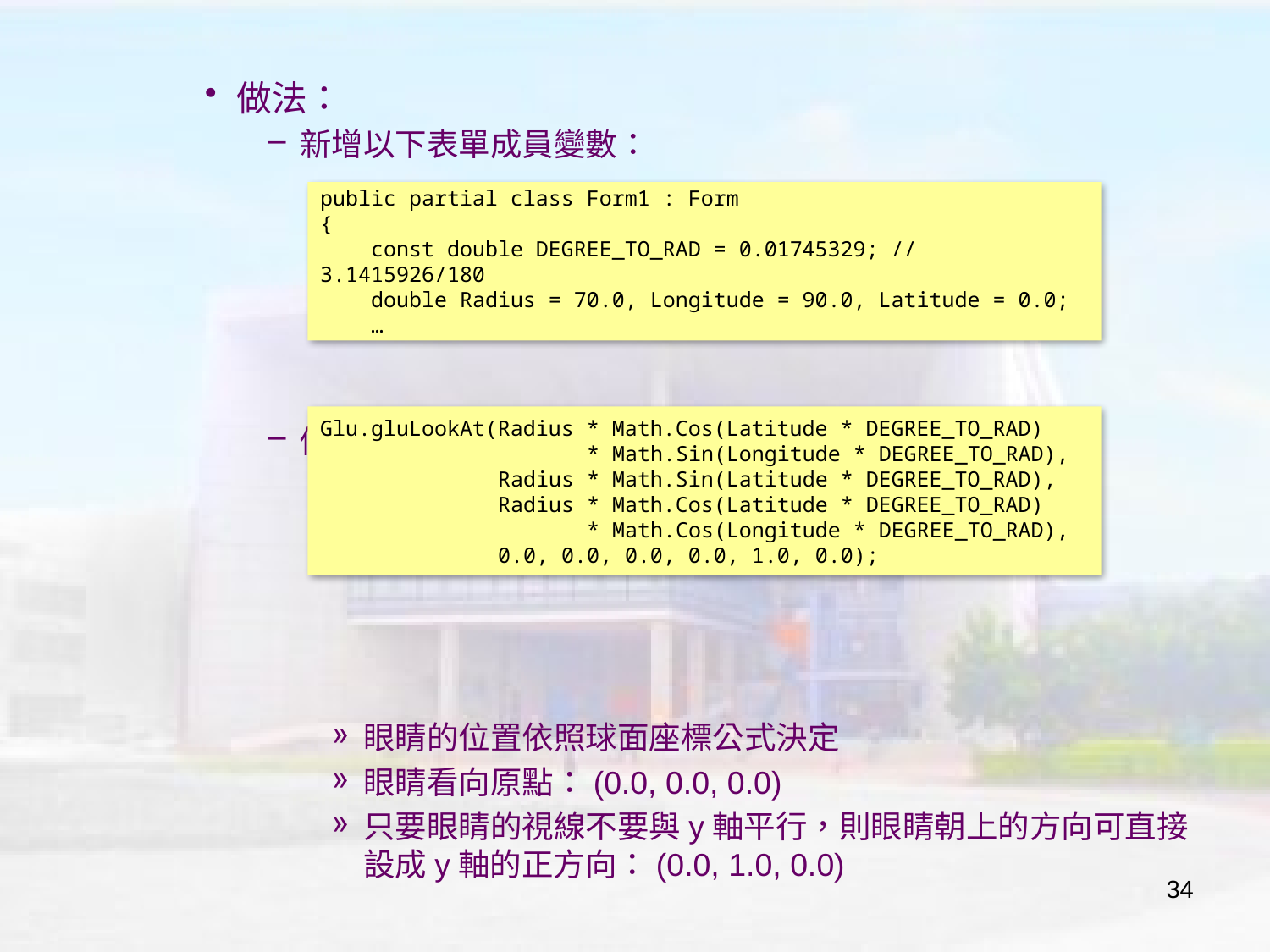

做法：
新增以下表單成員變數：

修改gluLookAt指令的參數：

眼睛的位置依照球面座標公式決定
眼睛看向原點：(0.0, 0.0, 0.0)
只要眼睛的視線不要與y軸平行，則眼睛朝上的方向可直接設成y軸的正方向：(0.0, 1.0, 0.0)
public partial class Form1 : Form
{
    const double DEGREE_TO_RAD = 0.01745329; // 3.1415926/180
    double Radius = 70.0, Longitude = 90.0, Latitude = 0.0;
    …
Glu.gluLookAt(Radius * Math.Cos(Latitude * DEGREE_TO_RAD)
                     * Math.Sin(Longitude * DEGREE_TO_RAD),
              Radius * Math.Sin(Latitude * DEGREE_TO_RAD),
              Radius * Math.Cos(Latitude * DEGREE_TO_RAD)
                     * Math.Cos(Longitude * DEGREE_TO_RAD),
              0.0, 0.0, 0.0, 0.0, 1.0, 0.0);
34